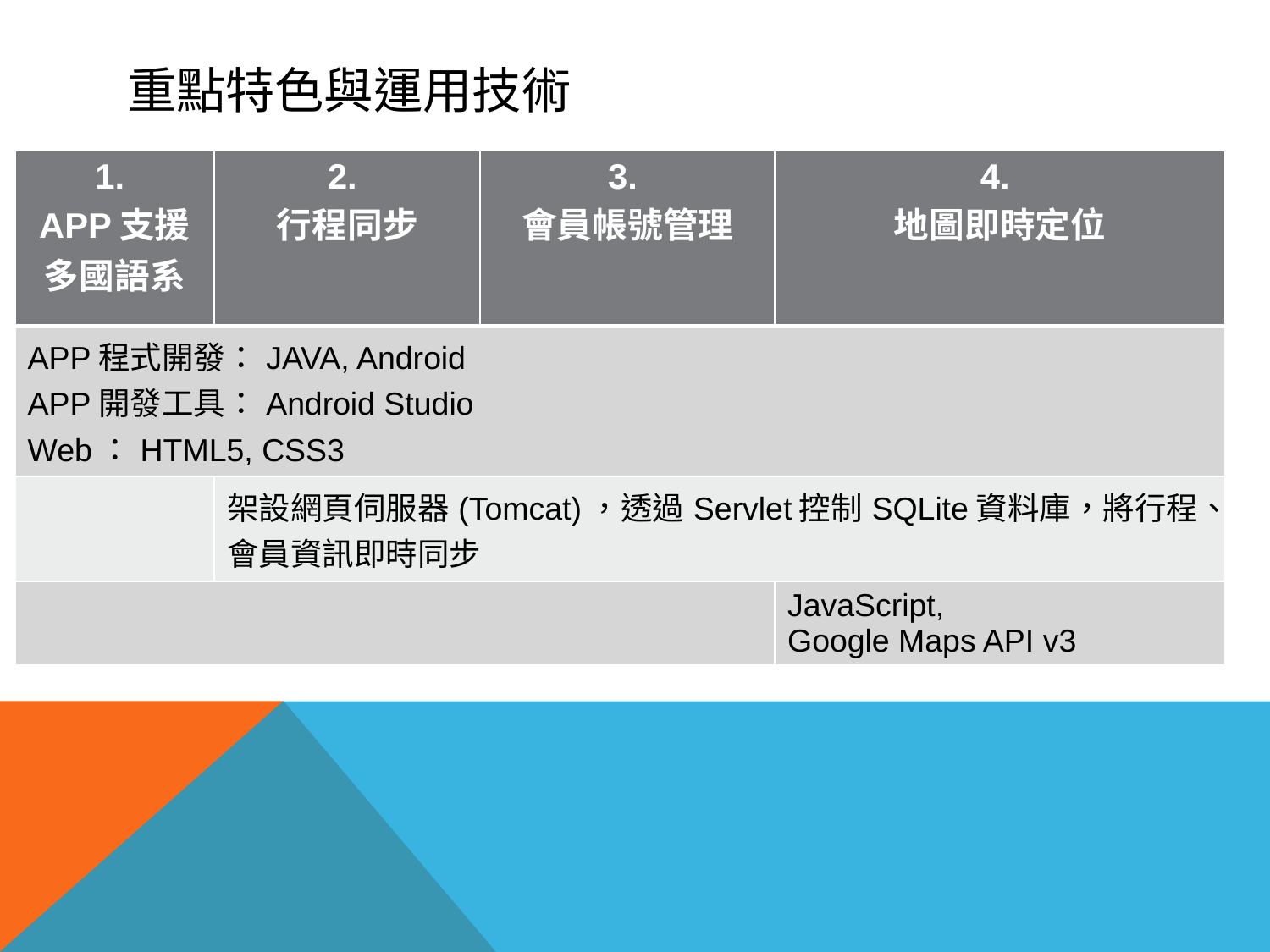

# 重點特色與運用技術
| 1. APP支援多國語系 | 2. 行程同步 | 3. 會員帳號管理 | 4. 地圖即時定位 |
| --- | --- | --- | --- |
| APP程式開發：JAVA, Android APP開發工具：Android Studio Web：HTML5, CSS3 |  |  |  |
|  | 架設網頁伺服器(Tomcat)，透過Servlet控制SQLite資料庫，將行程、會員資訊即時同步 |  |  |
|  |  |  | JavaScript, Google Maps API v3 |